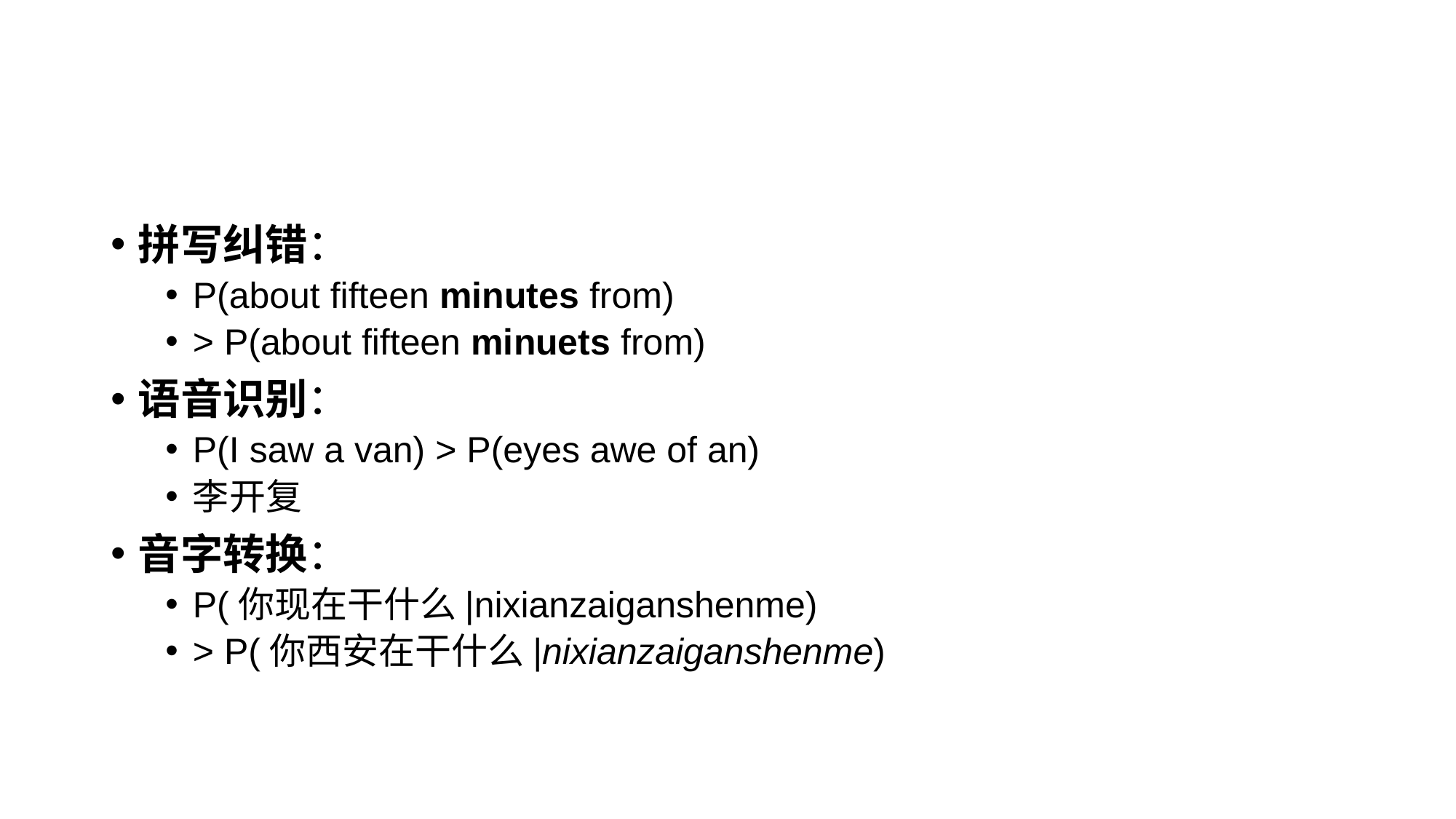

#
拼写纠错：
P(about fifteen minutes from)
> P(about fifteen minuets from)
语音识别：
P(I saw a van) > P(eyes awe of an)
李开复
音字转换：
P(你现在干什么|nixianzaiganshenme)
> P(你西安在干什么|nixianzaiganshenme)